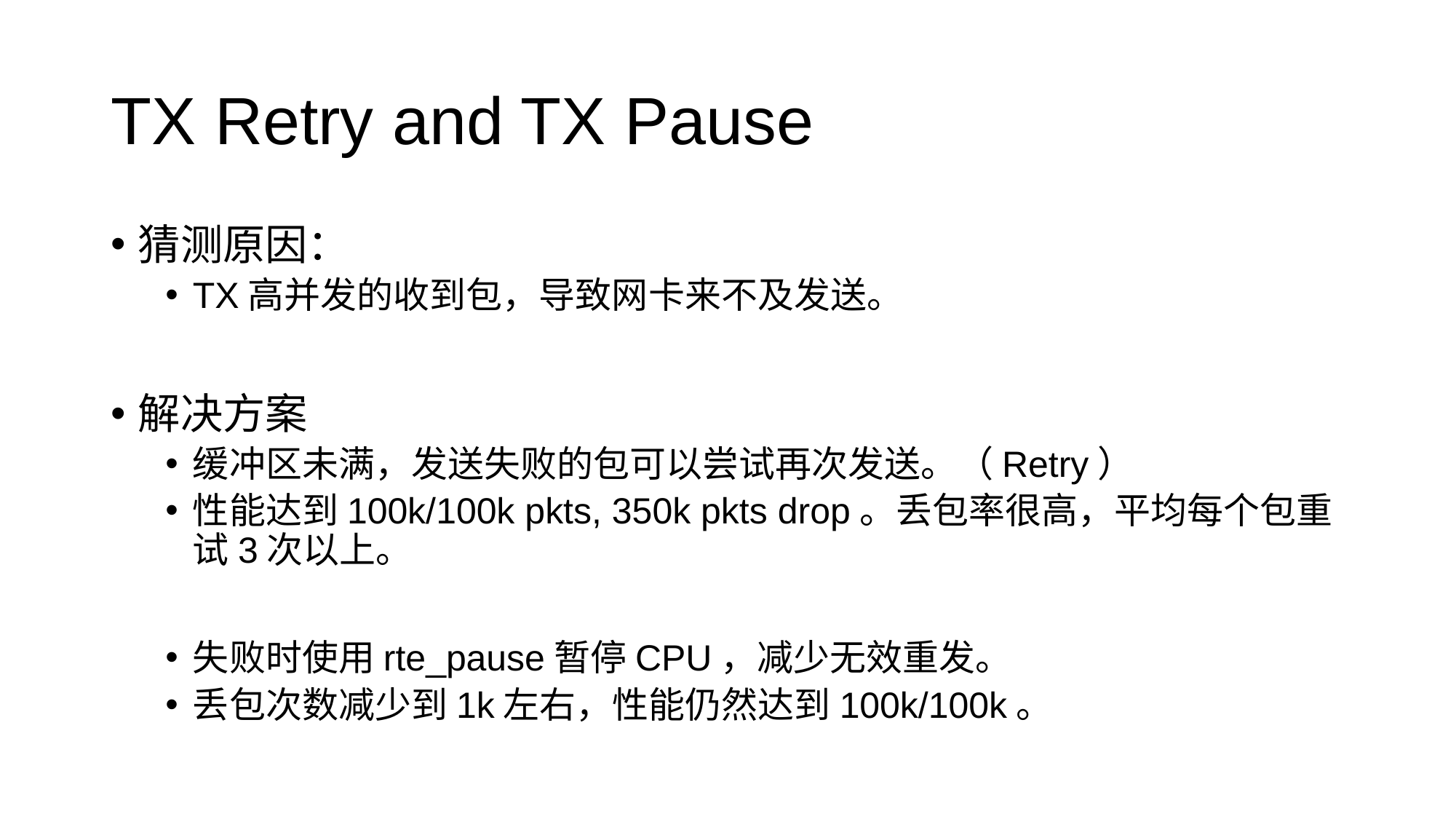

# TX Retry and TX Pause
猜测原因：
TX高并发的收到包，导致网卡来不及发送。

解决方案
缓冲区未满，发送失败的包可以尝试再次发送。（Retry）
性能达到100k/100k pkts, 350k pkts drop。丢包率很高，平均每个包重试3次以上。

失败时使用rte_pause暂停CPU，减少无效重发。
丢包次数减少到1k左右，性能仍然达到100k/100k。